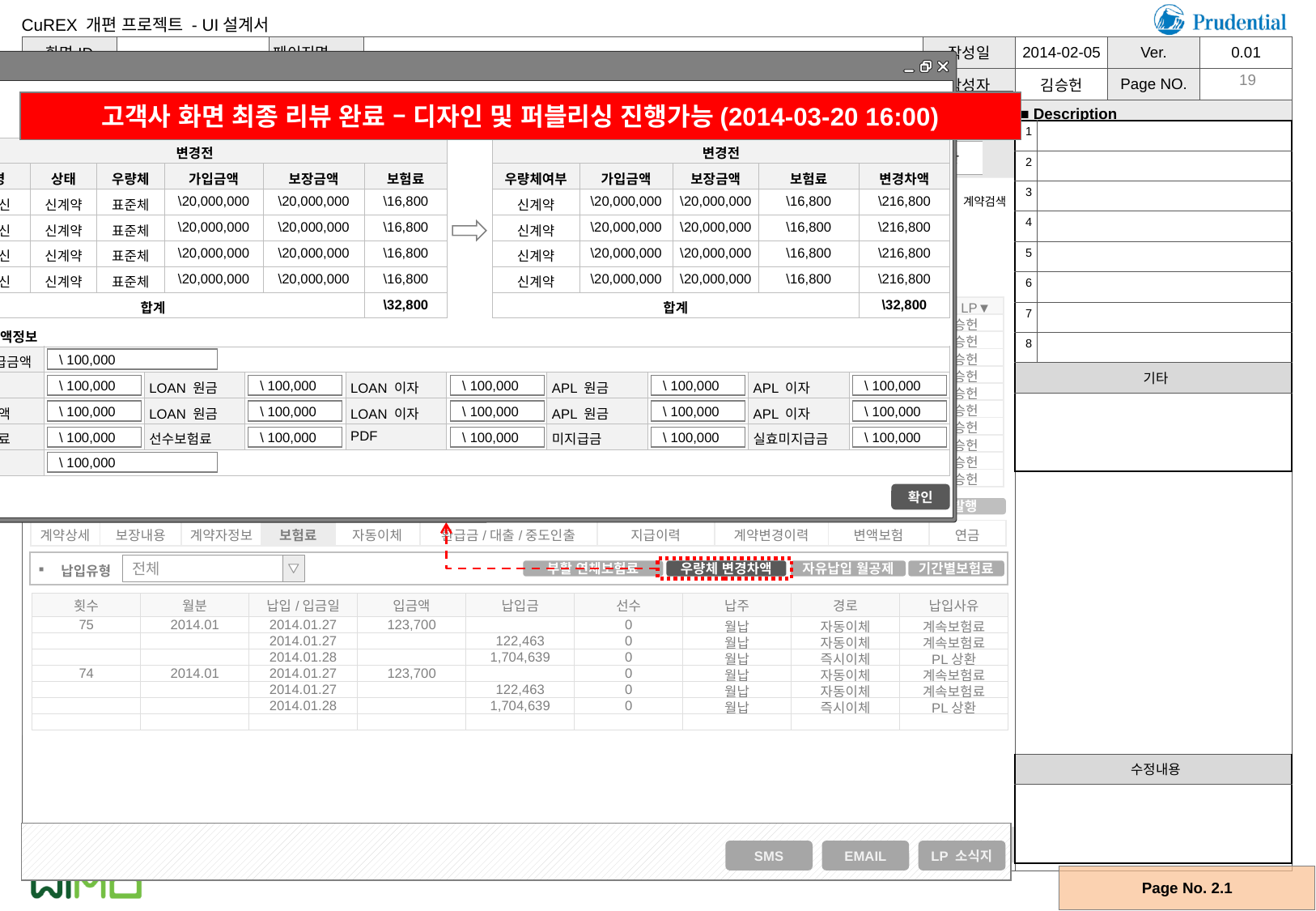

우량체

계약 > 계약관리 > 고객별검색 > 보험료(탭) – 부활 연체보험료(팝업)
19
고객사 화면 최종 리뷰 완료 – 디자인 및 퍼블리싱 진행가능(2014-03-20 16:00)
접수일 :

조회
부가

해지(보험료정산)

| 1 |  |
| --- | --- |
| 2 |  |
| 3 |  |
| 4 |  |
| 5 |  |
| 6 |  |
| 7 |  |
| 8 |  |
| 기타 |  |
|  |  |
| 변경전 |  |  |  |  |  |
| --- | --- | --- | --- | --- | --- |
| 상품명 | 상태 | 우량체 | 가입금액 | 보장금액 | 보험료 |
| 무)종신 | 신계약 | 표준체 | \20,000,000 | \20,000,000 | \16,800 |
| 무)종신 | 신계약 | 표준체 | \20,000,000 | \20,000,000 | \16,800 |
| 무)종신 | 신계약 | 표준체 | \20,000,000 | \20,000,000 | \16,800 |
| 무)종신 | 신계약 | 표준체 | \20,000,000 | \20,000,000 | \16,800 |
| 합계 |  |  |  |  | \32,800 |
| 변경전 |  |  |  |  |
| --- | --- | --- | --- | --- |
| 우량체여부 | 가입금액 | 보장금액 | 보험료 | 변경차액 |
| 신계약 | \20,000,000 | \20,000,000 | \16,800 | \216,800 |
| 신계약 | \20,000,000 | \20,000,000 | \16,800 | \216,800 |
| 신계약 | \20,000,000 | \20,000,000 | \16,800 | \216,800 |
| 신계약 | \20,000,000 | \20,000,000 | \16,800 | \216,800 |
| 합계 |  |  |  | \32,800 |
| 계약검색 | 계약리스트 | 계약리뷰 | 청약 | 보험금지급진행사항 |
| --- | --- | --- | --- | --- |
| 계약검색
홈 > 계약 > 계약검색

성명

주민등록번호

증권번호

■ 성명 “김승헌” 검색결과 총 OOO 건

| 선택 | 증권번호▼ | 계약자▼ | 피보험자▼ | 계약일▼ | 보험종류▼ | 상태▼ | 보험료▼ | 일시보장금▼ | 납입주기▼ | 모집 LP▼ |
| --- | --- | --- | --- | --- | --- | --- | --- | --- | --- | --- |
| □ | 2445000017 | 김승헌 | 김승헌 | 2014-02-06 | 변액 | 정상 | 200,000 | 30,000,000 | 월납 | 김승헌 |
| □ | 2445000017 | 김승헌 | 김승헌 | 2014-02-06 | 변액 | 정상 | 200,000 | 30,000,000 | 월납 | 김승헌 |
| □ | 2445000017 | 김승헌 | 김승헌 | 2014-02-06 | 변액 | 정상 | 200,000 | 30,000,000 | 월납 | 김승헌 |
| □ | 2445000017 | 김승헌 | 김승헌 | 2014-02-06 | 변액 | 정상 | 200,000 | 30,000,000 | 월납 | 김승헌 |
| □ | 2445000017 | 김승헌 | 김승헌 | 2014-02-06 | 변액 | 정상 | 200,000 | 30,000,000 | 월납 | 김승헌 |
| □ | 2445000017 | 김승헌 | 김승헌 | 2014-02-06 | 변액 | 정상 | 200,000 | 30,000,000 | 월납 | 김승헌 |
| □ | 2445000017 | 김승헌 | 김승헌 | 2014-02-06 | 변액 | 정상 | 200,000 | 30,000,000 | 월납 | 김승헌 |
| □ | 2445000017 | 김승헌 | 김승헌 | 2014-02-06 | 변액 | 정상 | 200,000 | 30,000,000 | 월납 | 김승헌 |
| □ | 2445000017 | 김승헌 | 김승헌 | 2014-02-06 | 변액 | 정상 | 200,000 | 30,000,000 | 월납 | 김승헌 |
| □ | 2445000017 | 김승헌 | 김승헌 | 2014-02-06 | 변액 | 정상 | 200,000 | 30,000,000 | 월납 | 김승헌 |
■ 변경차액정보
| PDF 환급금액 |  |  |  |  |  |  |  |  |  |
| --- | --- | --- | --- | --- | --- | --- | --- | --- | --- |
| 기대출금 |  | LOAN 원금 |  | LOAN 이자 |  | APL 원금 |  | APL 이자 |  |
| 대출상환액 |  | LOAN 원금 |  | LOAN 이자 |  | APL 원금 |  | APL 이자 |  |
| 가수보험료 |  | 선수보험료 |  | PDF |  | 미지급금 |  | 실효미지급금 |  |
| 변경차액 |  |  |  |  |  |  |  |  |  |
\ 100,000
\ 100,000
\ 100,000
\ 100,000
\ 100,000
\ 100,000
\ 100,000
\ 100,000
\ 100,000
\ 100,000
\ 100,000
\ 100,000
\ 100,000
\ 100,000
\ 100,000
\ 100,000
\ 100,000
확인
■ 계약정보
네이밍 확정필요
신청서발행
| 계약상세 | 보장내용 | 계약자정보 | 보험료 | 자동이체 | 환급금/대출/중도인출 | 지급이력 | 계약변경이력 | 변액보험 | 연금 |
| --- | --- | --- | --- | --- | --- | --- | --- | --- | --- |

전체

납입유형

부활 연체보험료
우량체 변경차액
자유납입 월공제
기간별보험료
| 횟수 | 월분 | 납입/입금일 | 입금액 | 납입금 | 선수 | 납주 | 경로 | 납입사유 |
| --- | --- | --- | --- | --- | --- | --- | --- | --- |
| 75 | 2014.01 | 2014.01.27 | 123,700 |  | 0 | 월납 | 자동이체 | 계속보험료 |
|  |  | 2014.01.27 |  | 122,463 | 0 | 월납 | 자동이체 | 계속보험료 |
|  |  | 2014.01.28 |  | 1,704,639 | 0 | 월납 | 즉시이체 | PL상환 |
| 74 | 2014.01 | 2014.01.27 | 123,700 |  | 0 | 월납 | 자동이체 | 계속보험료 |
|  |  | 2014.01.27 |  | 122,463 | 0 | 월납 | 자동이체 | 계속보험료 |
|  |  | 2014.01.28 |  | 1,704,639 | 0 | 월납 | 즉시이체 | PL상환 |
|  |  |  |  |  |  |  |  |  |
| 수정내용 |
| --- |
|  |

SMS
EMAIL
LP 소식지
Page No. 2.1